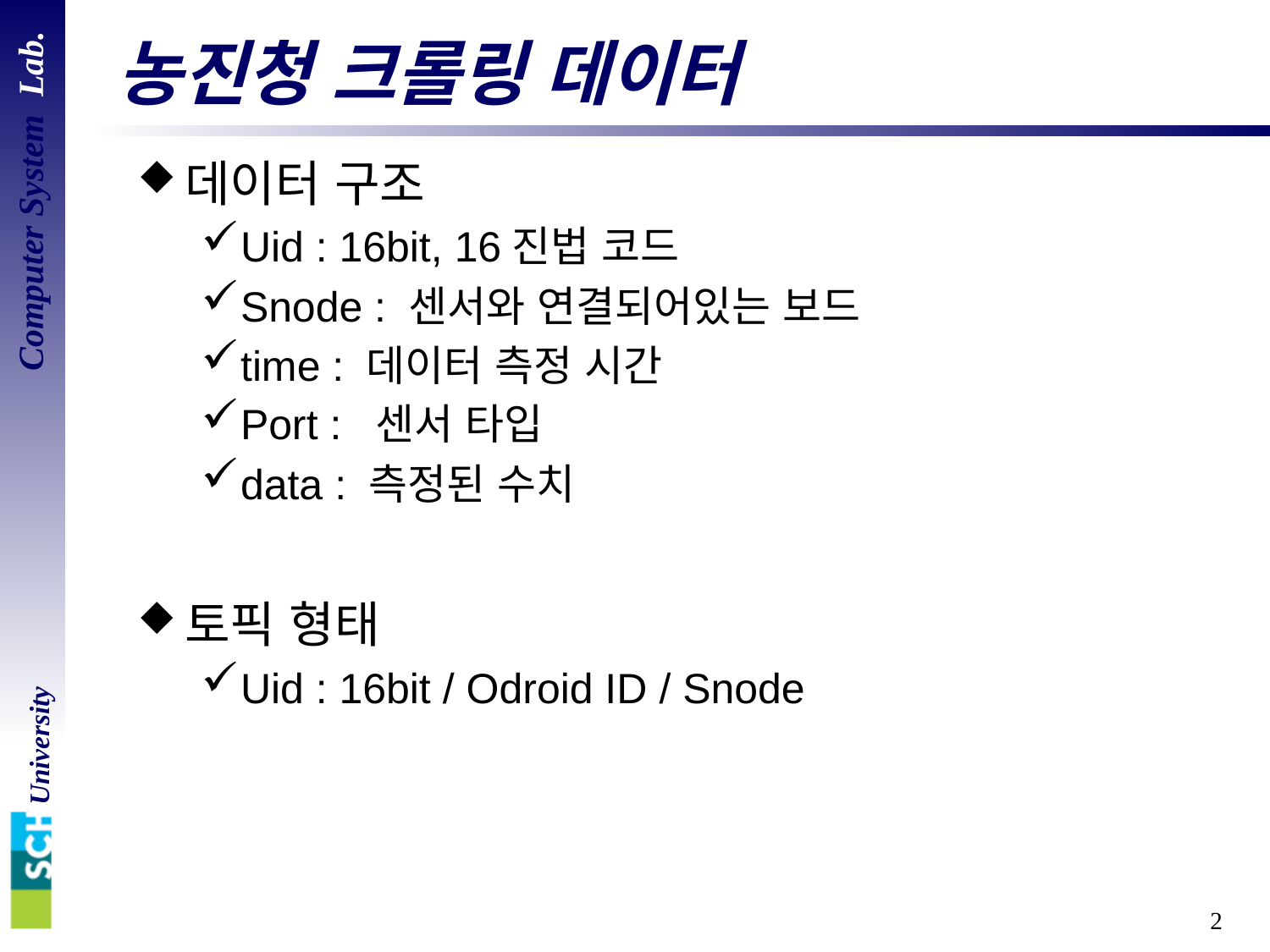

# 농진청 크롤링 데이터
데이터 구조
Uid : 16bit, 16진법 코드
Snode : 센서와 연결되어있는 보드
time : 데이터 측정 시간
Port :  센서 타입
data : 측정된 수치

토픽 형태
Uid : 16bit / Odroid ID / Snode